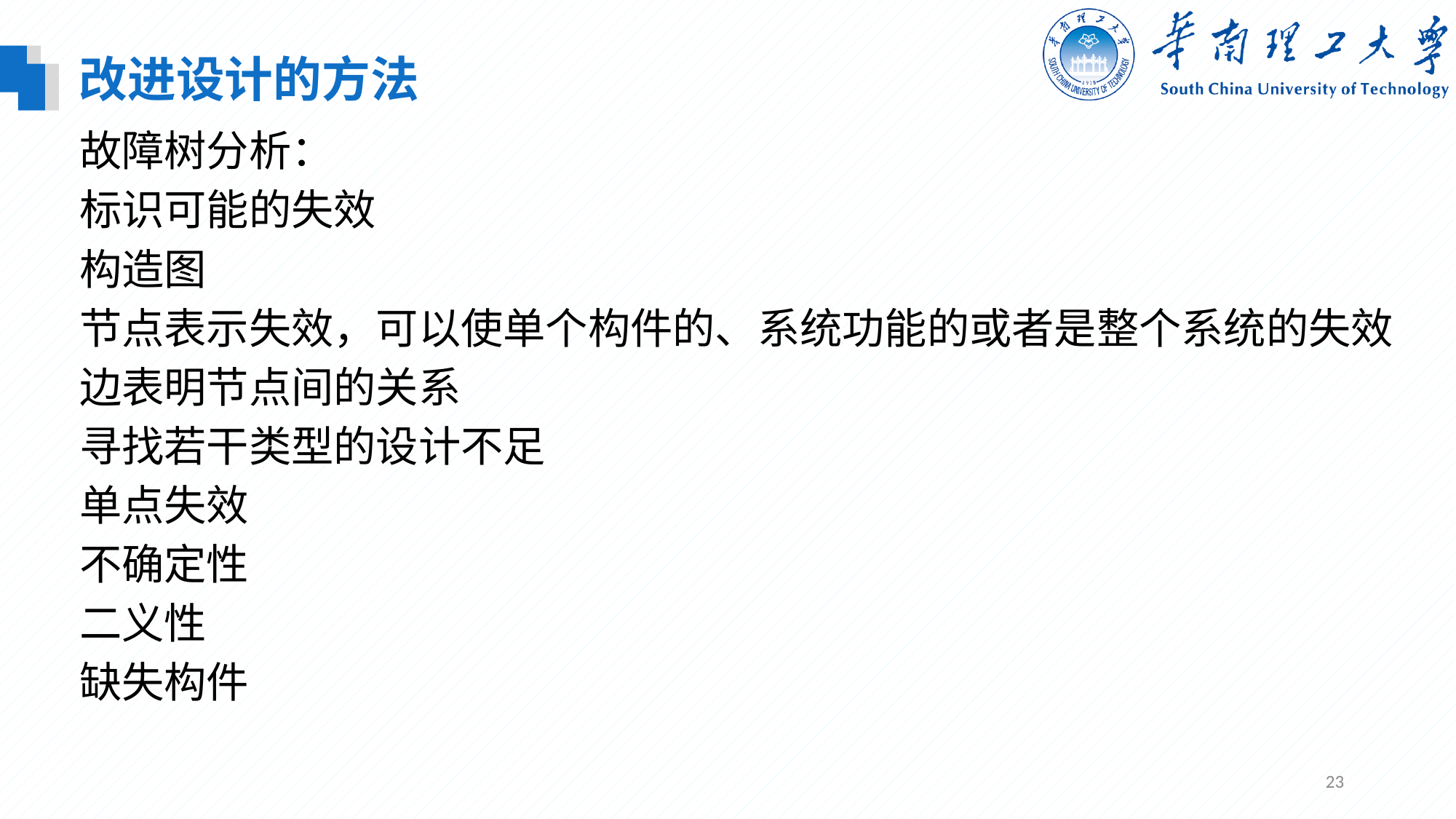

改进设计的方法
故障树分析：
标识可能的失效
构造图
节点表示失效，可以使单个构件的、系统功能的或者是整个系统的失效
边表明节点间的关系
寻找若干类型的设计不足
单点失效
不确定性
二义性
缺失构件

23